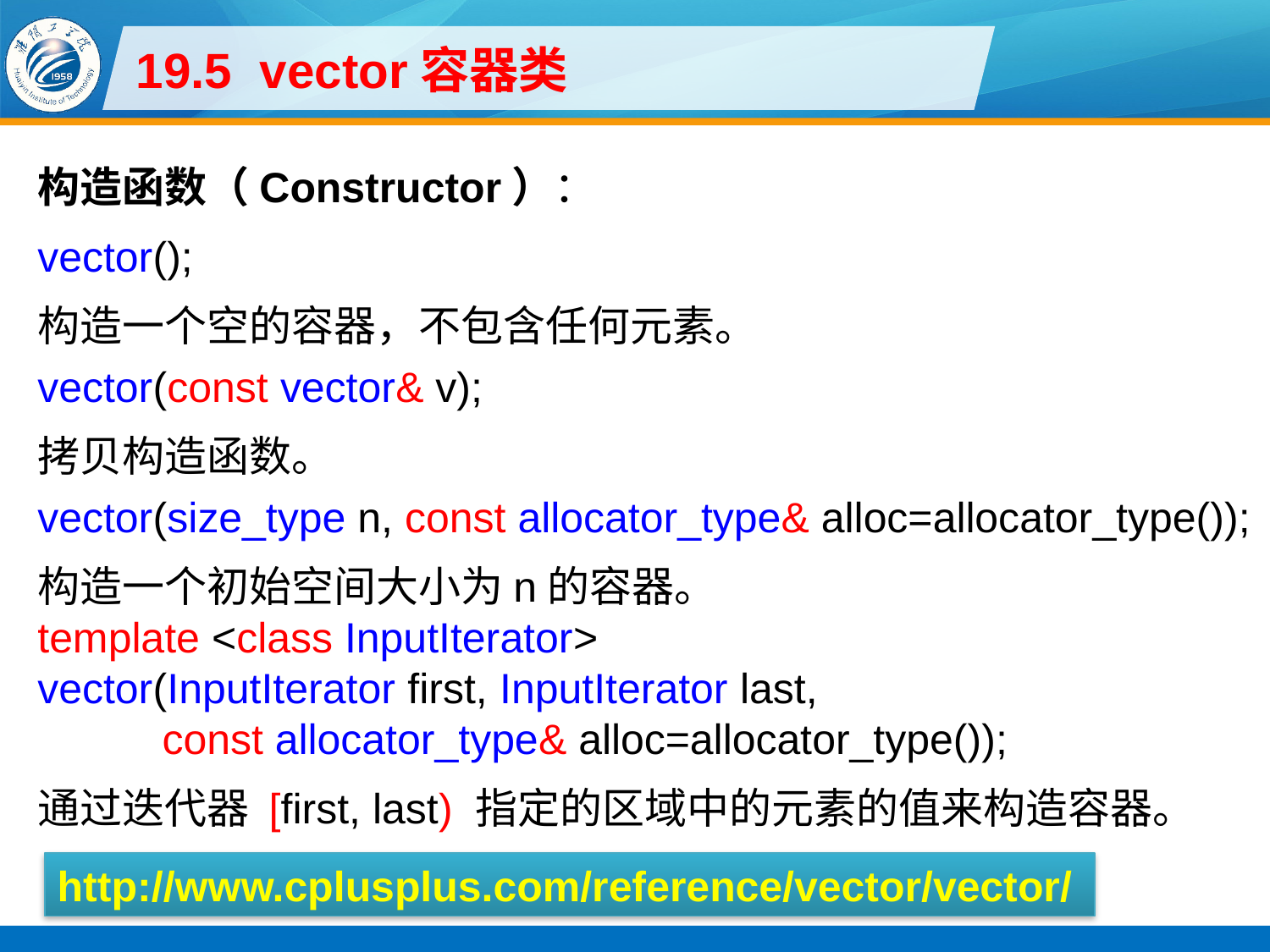

# 19.5  vector容器类
构造函数（Constructor）：
vector();
构造一个空的容器，不包含任何元素。
vector(const vector& v);
拷贝构造函数。
vector(size_type n, const allocator_type& alloc=allocator_type());
构造一个初始空间大小为n的容器。
template <class InputIterator>
vector(InputIterator first, InputIterator last,
const allocator_type& alloc=allocator_type());
通过迭代器 [first, last) 指定的区域中的元素的值来构造容器。

http://www.cplusplus.com/reference/vector/vector/